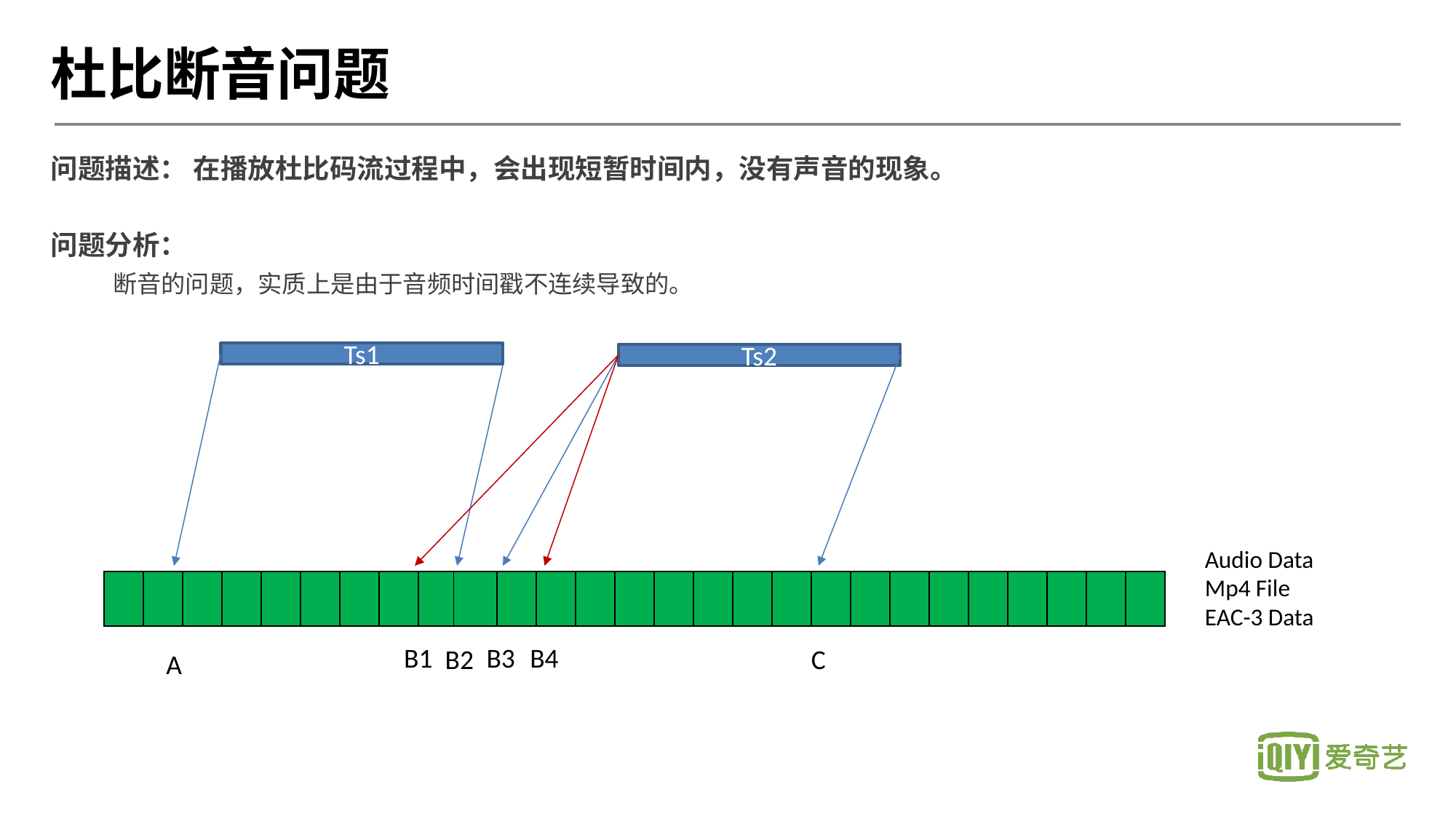

# 杜比断音问题
问题描述： 在播放杜比码流过程中，会出现短暂时间内，没有声音的现象。

问题分析：
         断音的问题，实质上是由于音频时间戳不连续导致的。

Ts1
Ts2
Audio Data
Mp4 File
EAC-3 Data

|  |  |  |  |  |  |  |  |  |  |  |  |  |  |  |  |  |  |  |  |  |  |  |  |  |  |  |
| --- | --- | --- | --- | --- | --- | --- | --- | --- | --- | --- | --- | --- | --- | --- | --- | --- | --- | --- | --- | --- | --- | --- | --- | --- | --- | --- |
B3
B4
B1
B2
C
A